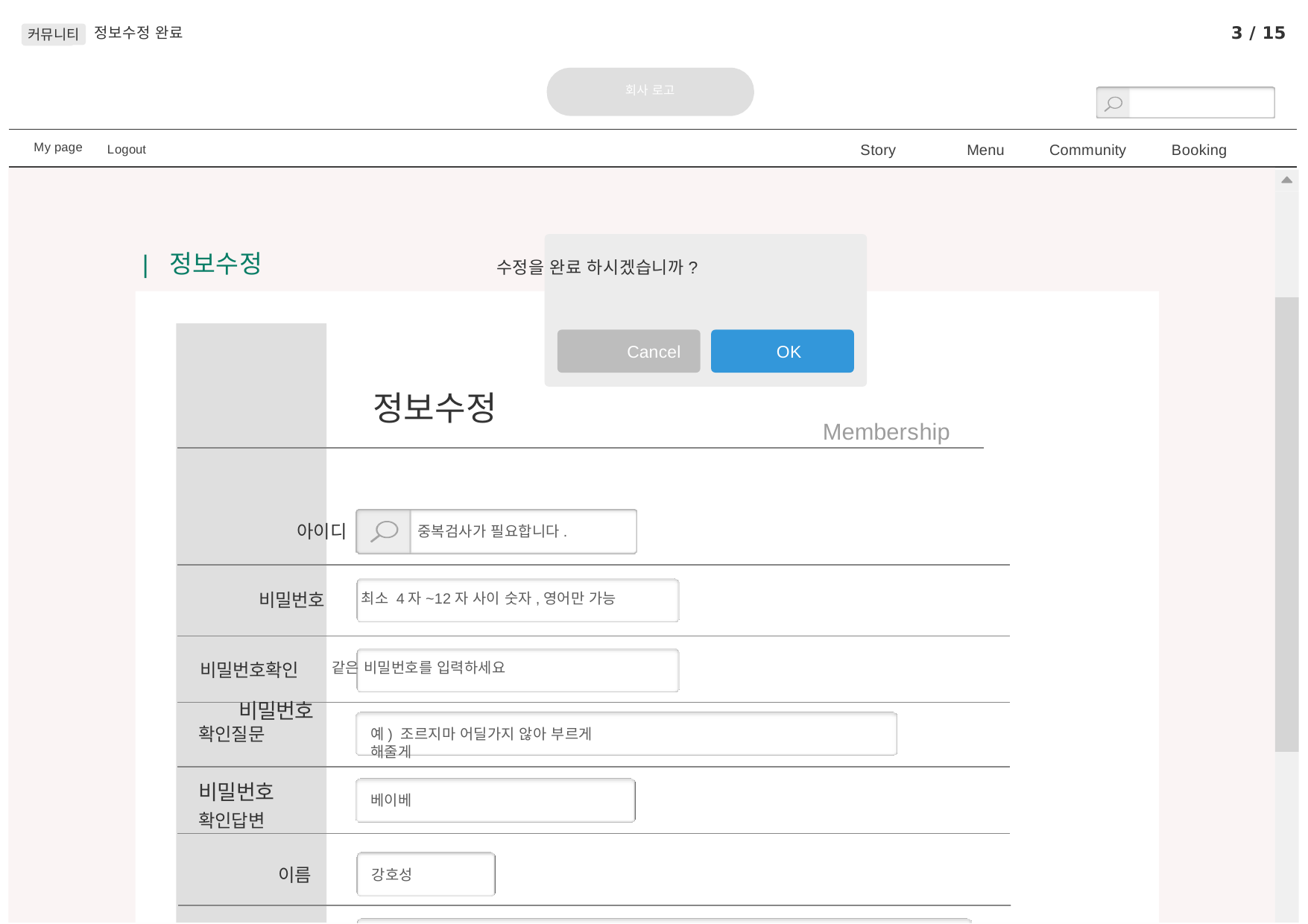

정보수정 완료
3 / 15

커뮤니티

회사 로고

My page
Story
Menu
Community
Booking
Logout

 | 정보수정                                수정을 완료 하시겠습니까?
Cancel                   OK
정보수정
아이디             중복검사가 필요합니다.
비밀번호      최소 4자~12자 사이 숫자,영어만 가능
비밀번호확인      같은 비밀번호를 입력하세요
비밀번호

Membership

확인질문
예) 조르지마 어딜가지 않아 부르게 해줄게

비밀번호
확인답변
베이베

이름
강호성